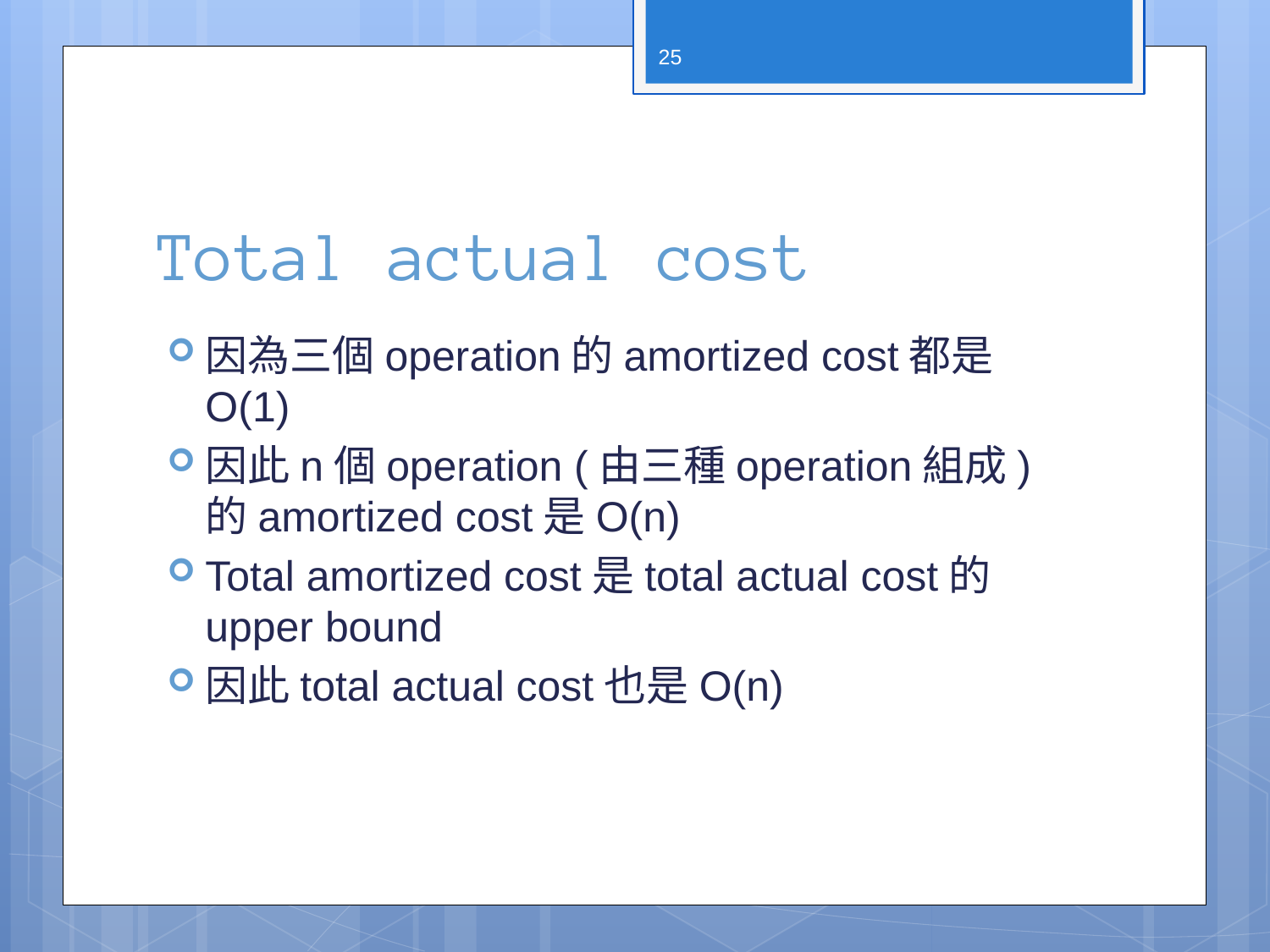

25
# Total actual cost
因為三個operation的amortized cost都是O(1)
因此n個operation (由三種operation組成)的amortized cost是O(n)
Total amortized cost是total actual cost的upper bound
因此total actual cost也是O(n)